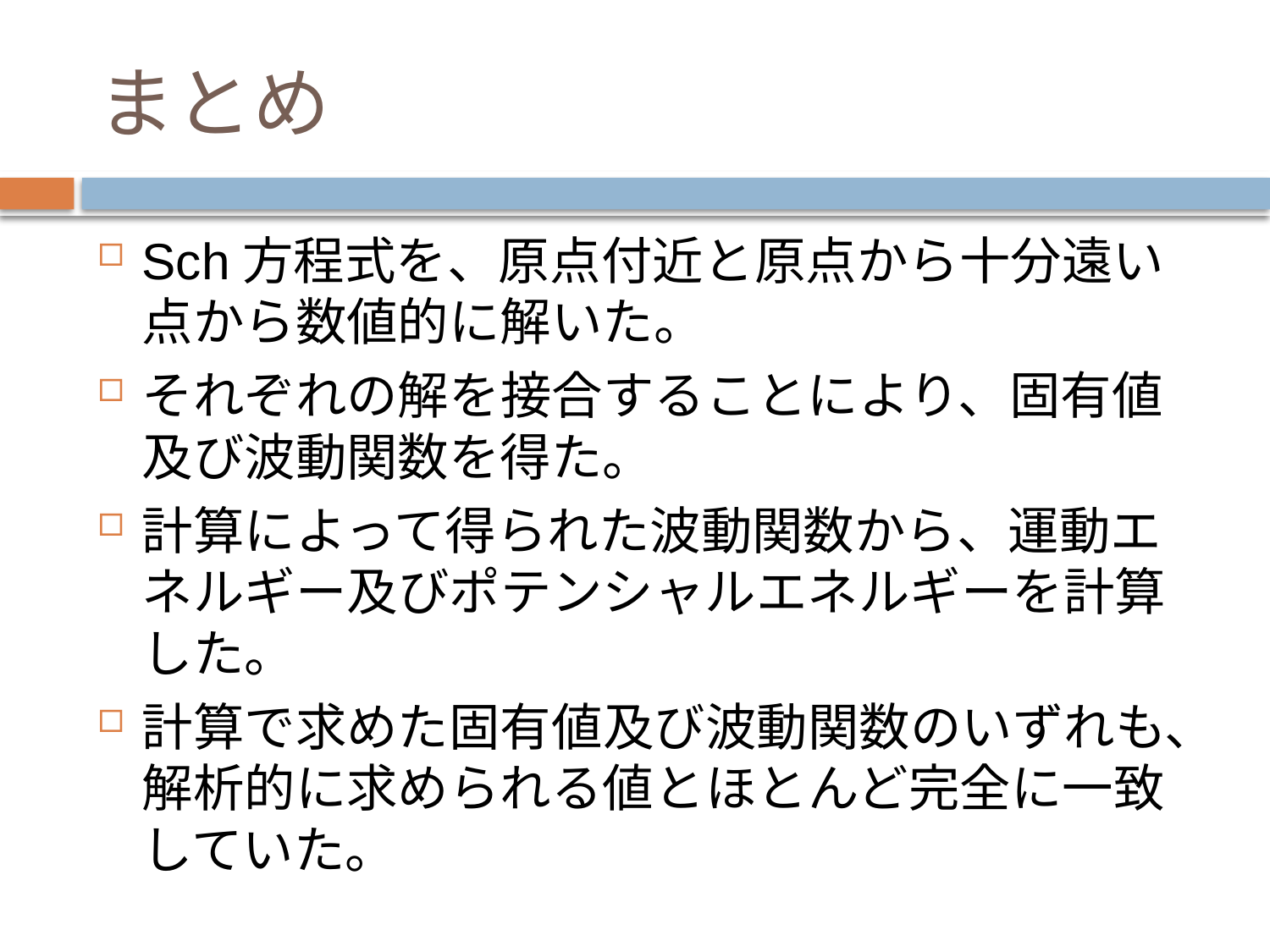

# まとめ
Sch方程式を、原点付近と原点から十分遠い点から数値的に解いた。
それぞれの解を接合することにより、固有値及び波動関数を得た。
計算によって得られた波動関数から、運動エネルギー及びポテンシャルエネルギーを計算した。
計算で求めた固有値及び波動関数のいずれも、解析的に求められる値とほとんど完全に一致していた。